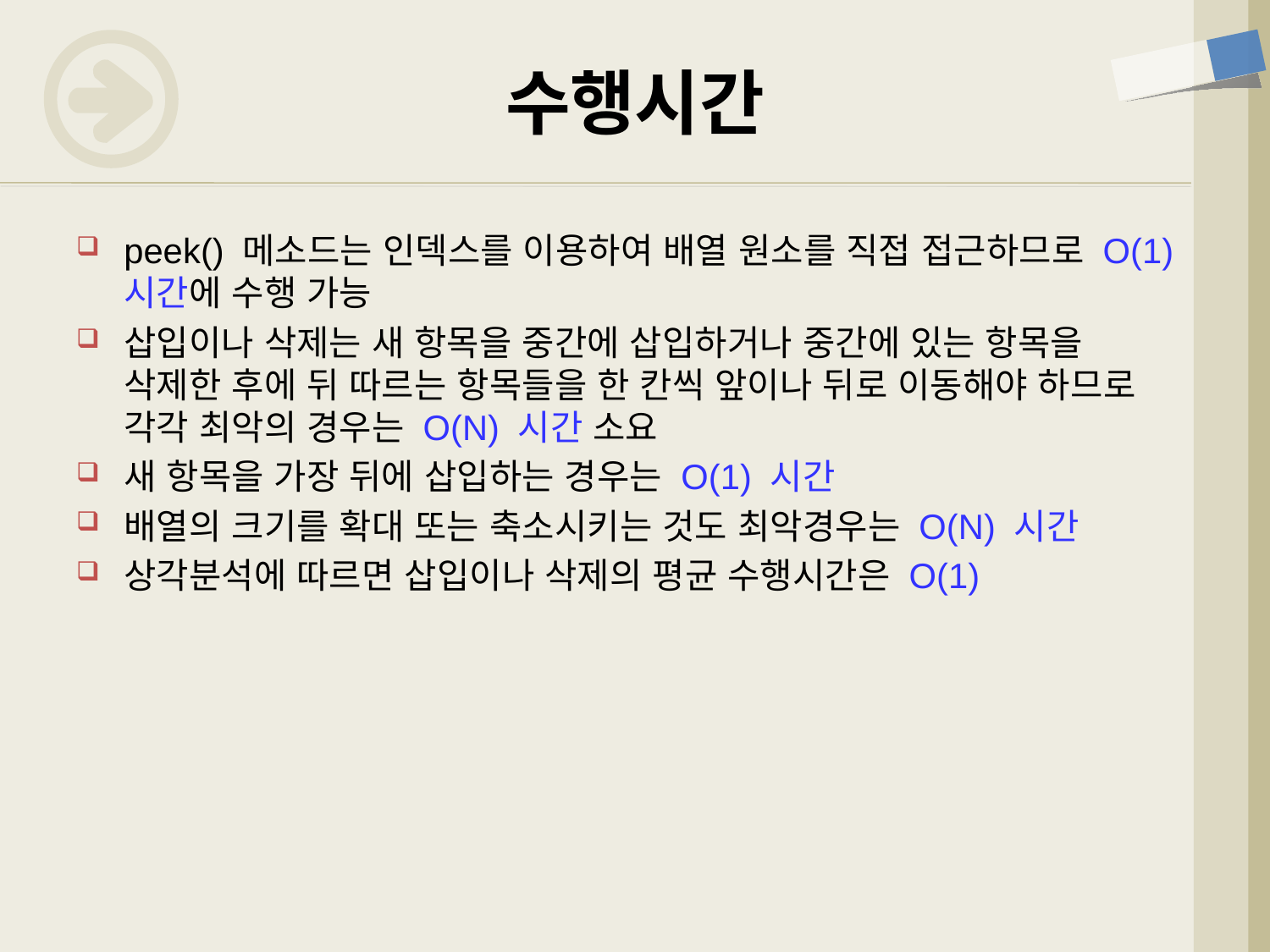

# 수행시간
peek() 메소드는 인덱스를 이용하여 배열 원소를 직접 접근하므로 O(1) 시간에 수행 가능
삽입이나 삭제는 새 항목을 중간에 삽입하거나 중간에 있는 항목을 삭제한 후에 뒤 따르는 항목들을 한 칸씩 앞이나 뒤로 이동해야 하므로 각각 최악의 경우는 O(N) 시간 소요
새 항목을 가장 뒤에 삽입하는 경우는 O(1) 시간
배열의 크기를 확대 또는 축소시키는 것도 최악경우는 O(N) 시간
상각분석에 따르면 삽입이나 삭제의 평균 수행시간은 O(1)